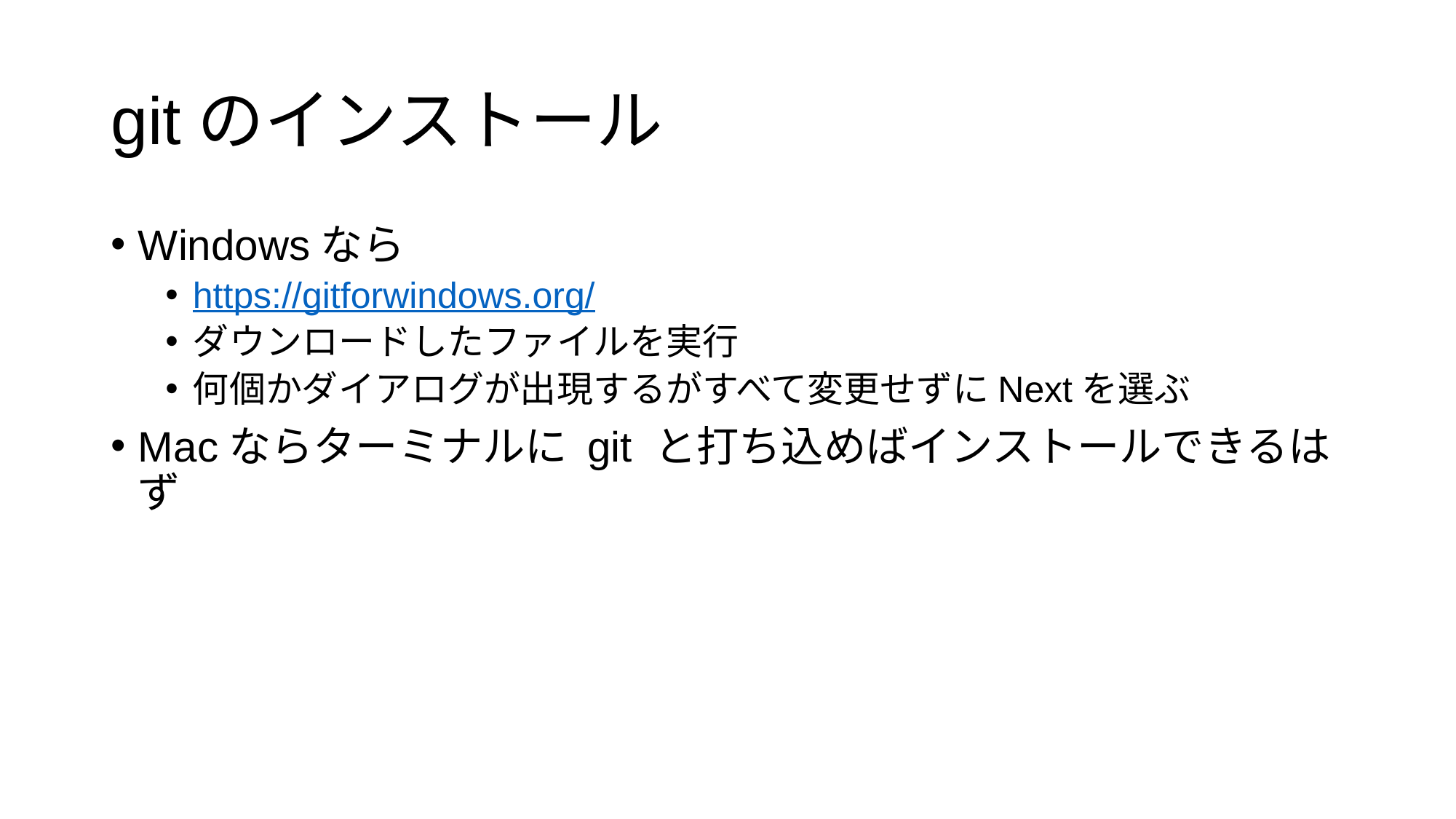

# gitのインストール
Windowsなら
https://gitforwindows.org/
ダウンロードしたファイルを実行
何個かダイアログが出現するがすべて変更せずにNextを選ぶ
Macならターミナルに git と打ち込めばインストールできるはず